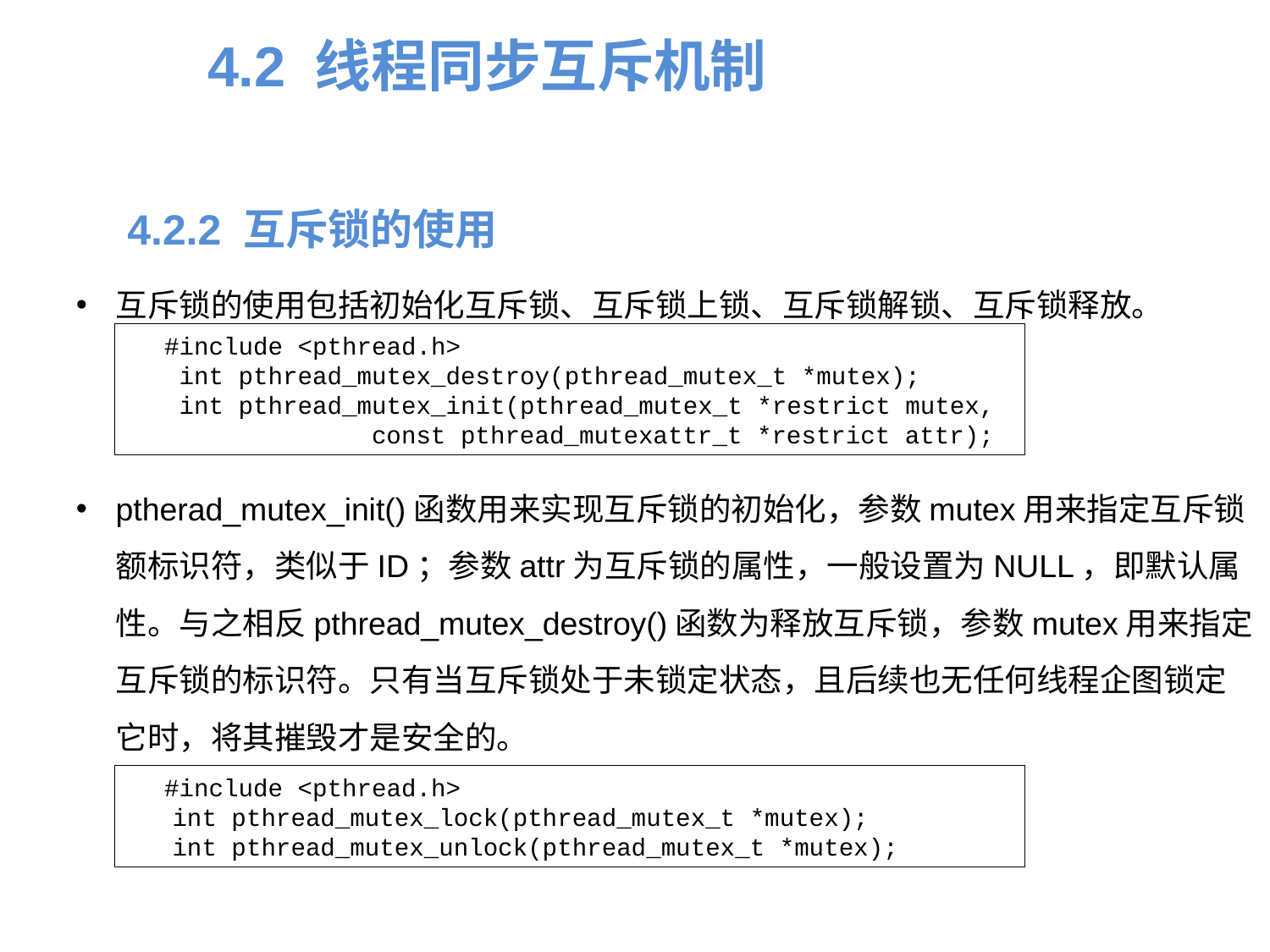

4.2 线程同步互斥机制
4.2.2 互斥锁的使用
互斥锁的使用包括初始化互斥锁、互斥锁上锁、互斥锁解锁、互斥锁释放。
#include <pthread.h>
 int pthread_mutex_destroy(pthread_mutex_t *mutex);
 int pthread_mutex_init(pthread_mutex_t *restrict mutex,
              const pthread_mutexattr_t *restrict attr);
ptherad_mutex_init()函数用来实现互斥锁的初始化，参数mutex用来指定互斥锁额标识符，类似于ID；参数attr为互斥锁的属性，一般设置为NULL，即默认属性。与之相反pthread_mutex_destroy()函数为释放互斥锁，参数mutex用来指定互斥锁的标识符。只有当互斥锁处于未锁定状态，且后续也无任何线程企图锁定它时，将其摧毁才是安全的。
#include <pthread.h>
int pthread_mutex_lock(pthread_mutex_t *mutex);
int pthread_mutex_unlock(pthread_mutex_t *mutex);